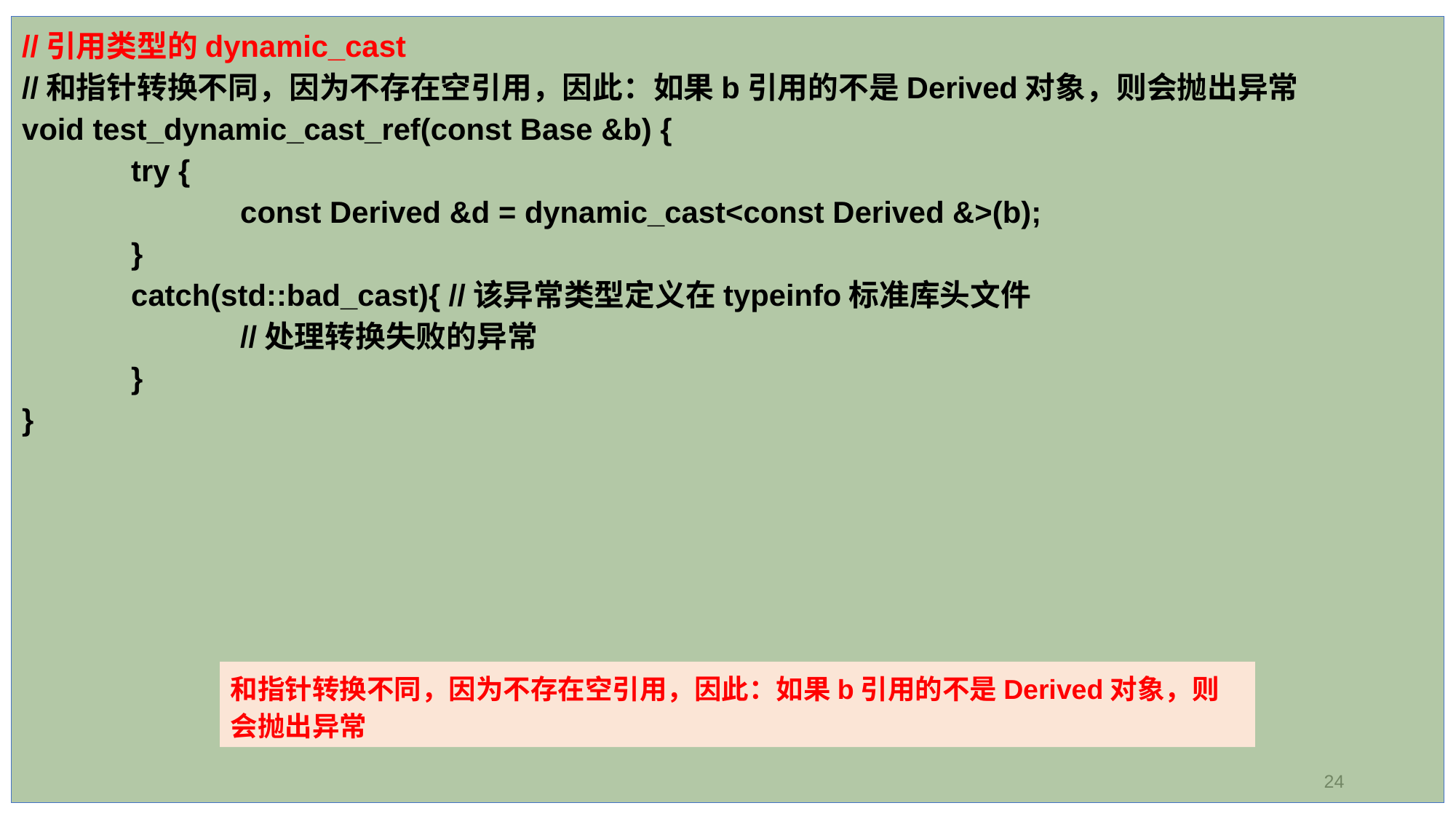

//引用类型的dynamic_cast
//和指针转换不同，因为不存在空引用，因此：如果b引用的不是Derived对象，则会抛出异常
void test_dynamic_cast_ref(const Base &b) {
	try {
		const Derived &d = dynamic_cast<const Derived &>(b);
	}
	catch(std::bad_cast){ //该异常类型定义在typeinfo标准库头文件
		//处理转换失败的异常
	}
}
和指针转换不同，因为不存在空引用，因此：如果b引用的不是Derived对象，则会抛出异常
24